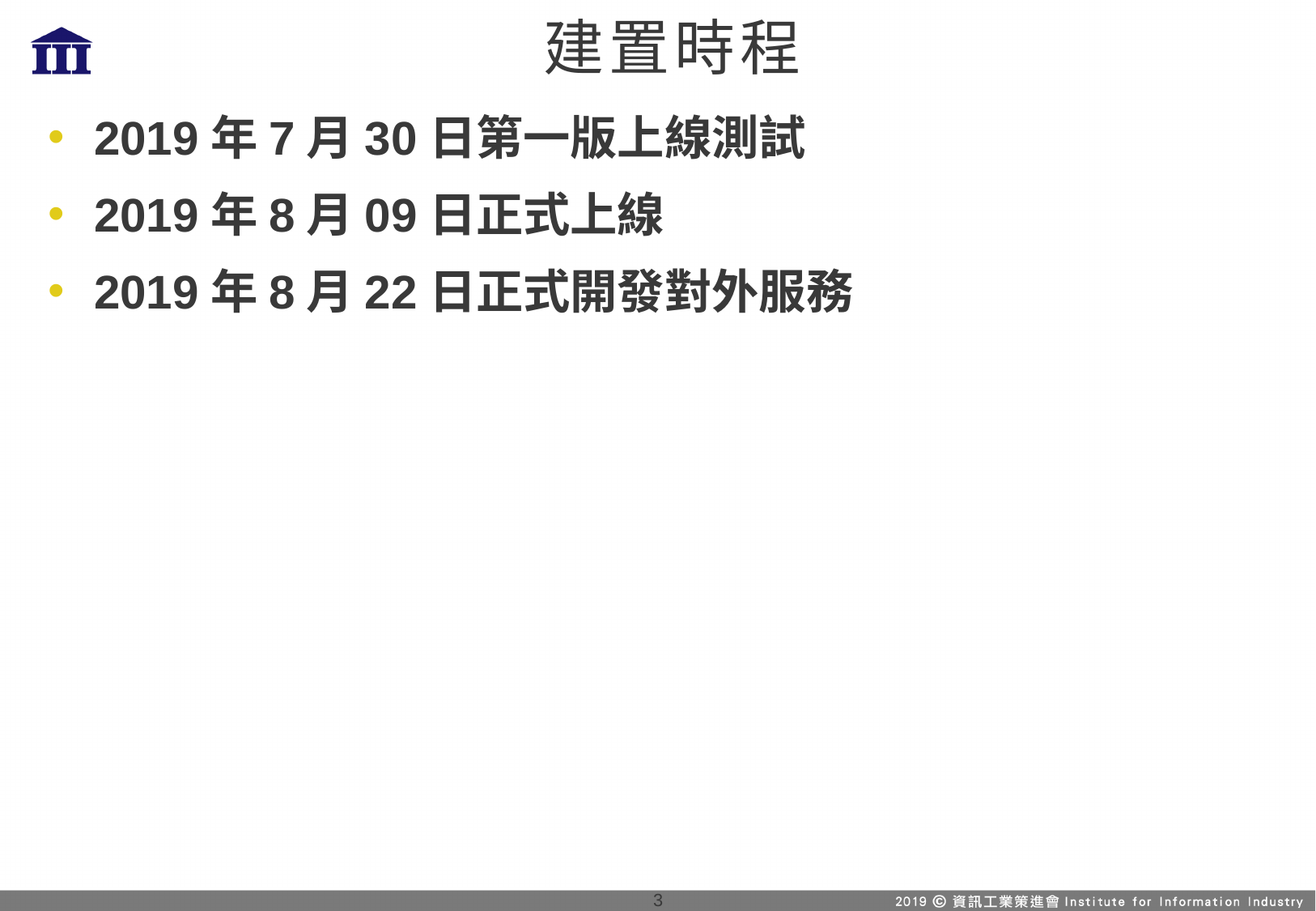

# 建置時程
2019年7月30日第一版上線測試
2019年8月09日正式上線
2019年8月22日正式開發對外服務
3